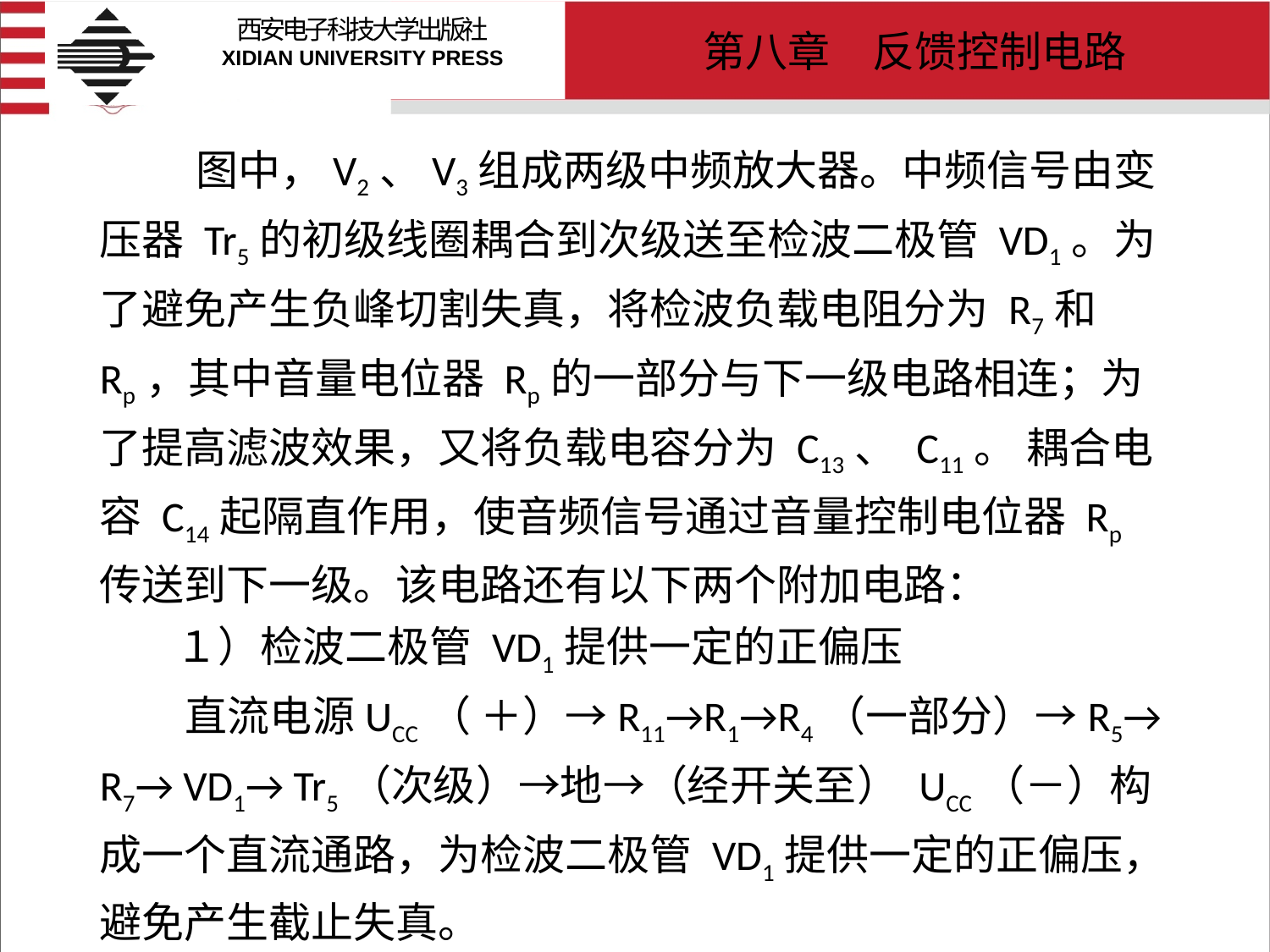

# 图中，V2、V3组成两级中频放大器。中频信号由变压器 Tr5的初级线圈耦合到次级送至检波二极管 VD1。为了避免产生负峰切割失真，将检波负载电阻分为 R7和 Rp，其中音量电位器 Rp的一部分与下一级电路相连；为了提高滤波效果，又将负载电容分为 C13、 C11。 耦合电容 C14起隔直作用，使音频信号通过音量控制电位器 Rp传送到下一级。该电路还有以下两个附加电路： １）检波二极管 VD1提供一定的正偏压 直流电源UCC（ ＋）→R11→R1→R4（一部分）→R5→ R7→ VD1→ Tr5（次级）→地→（经开关至） UCC（－）构成一个直流通路，为检波二极管 VD1提供一定的正偏压，避免产生截止失真。